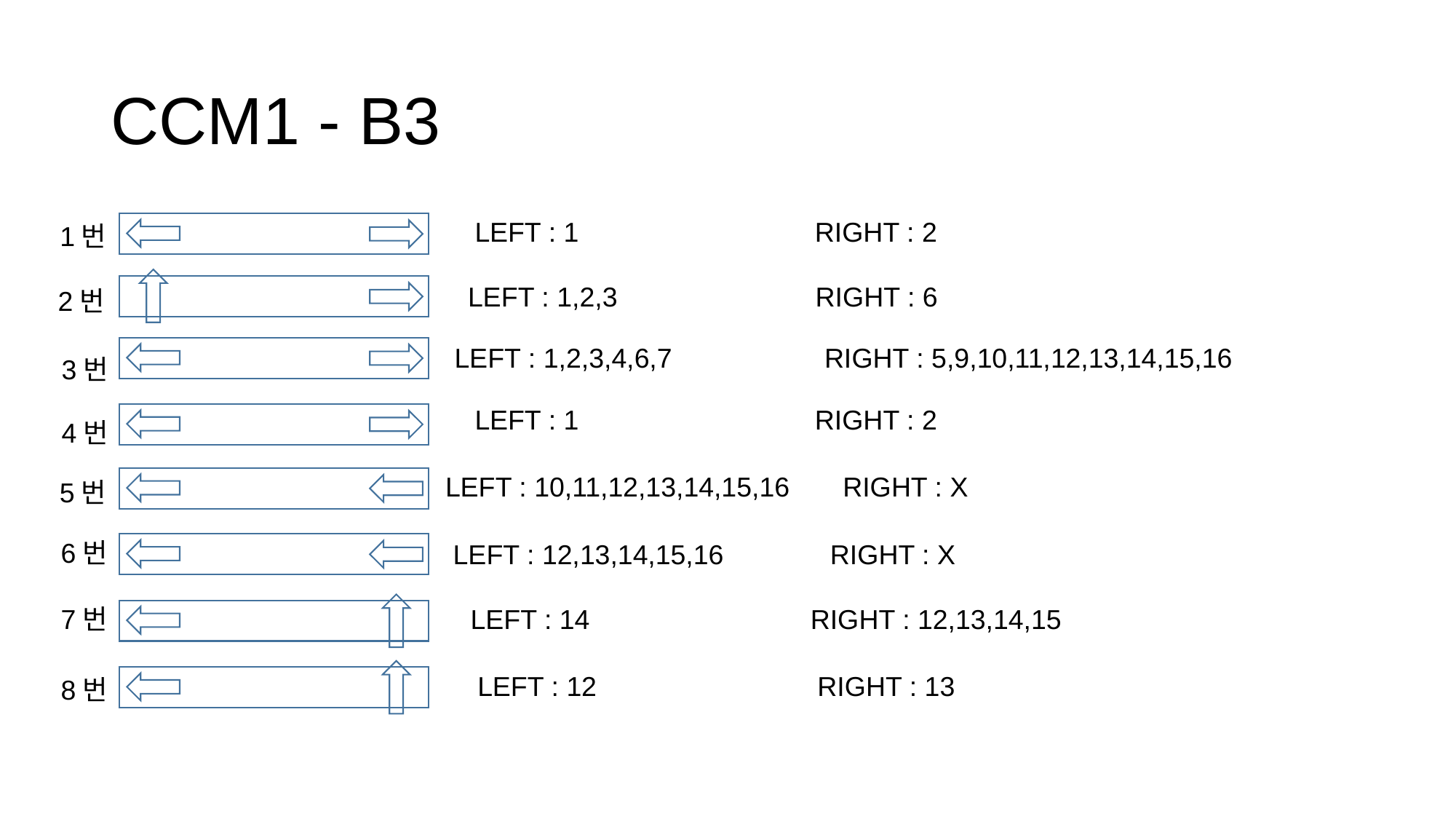

# CCM1 - B3
LEFT : 1                               RIGHT : 2
1번

LEFT : 1,2,3                          RIGHT : 6

2번

LEFT : 1,2,3,4,6,7                    RIGHT : 5,9,10,11,12,13,14,15,16

3번
LEFT : 1                               RIGHT : 2

4번
LEFT : 10,11,12,13,14,15,16       RIGHT : X

5번

6번
LEFT : 12,13,14,15,16              RIGHT : X

7번
LEFT : 14                             RIGHT : 12,13,14,15

LEFT : 12                             RIGHT : 13
8번